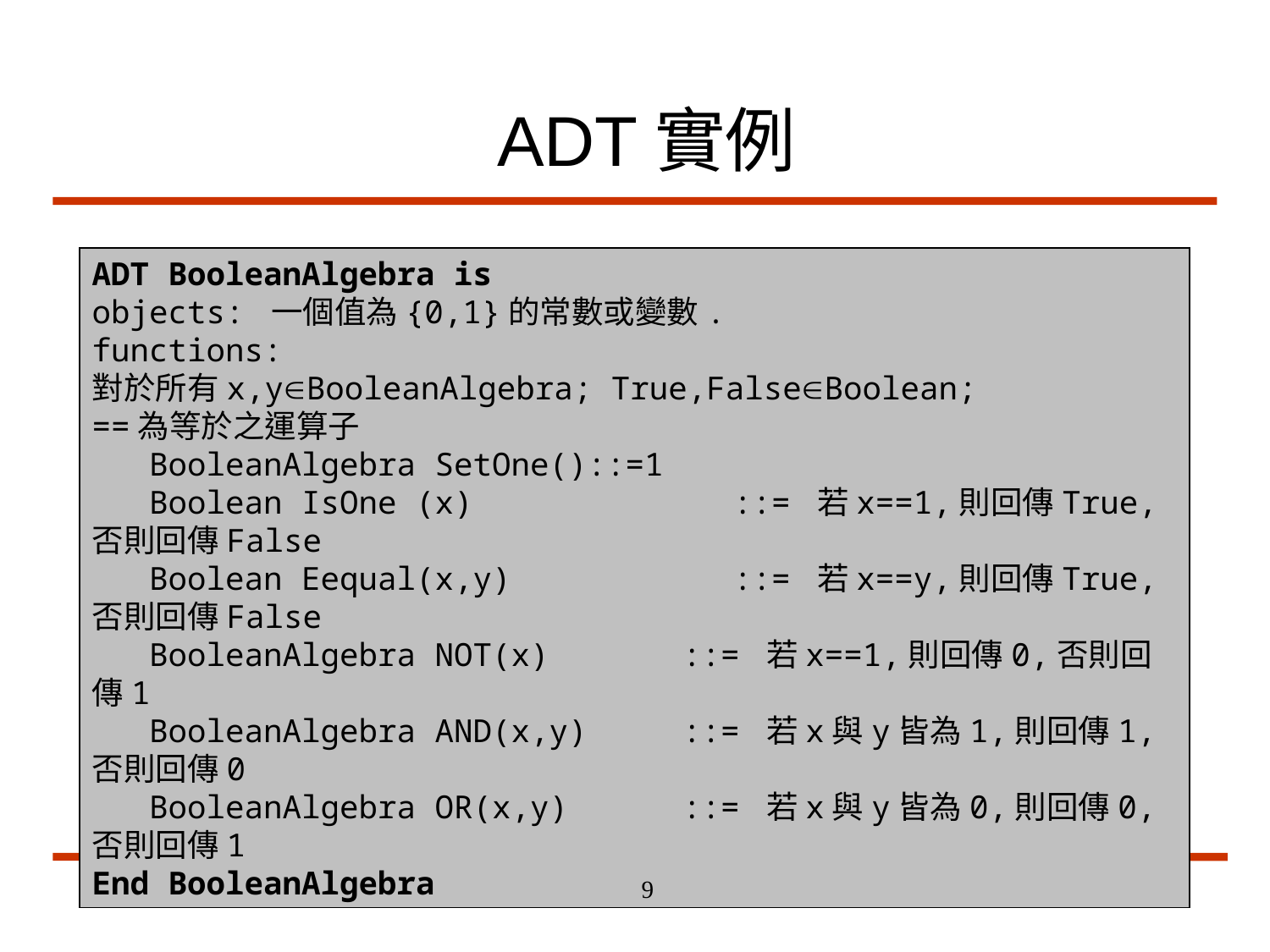

# ADT實例
ADT BooleanAlgebra is
objects: 一個值為{0,1}的常數或變數.
functions:
對於所有x,y∈BooleanAlgebra; True,False∈Boolean;
==為等於之運算子
   BooleanAlgebra SetOne()::=1
   Boolean IsOne (x)	       ::= 若x==1,則回傳True,否則回傳False
   Boolean Eequal(x,y)	       ::= 若x==y,則回傳True,否則回傳False
   BooleanAlgebra NOT(x)       ::= 若x==1,則回傳0,否則回傳1
   BooleanAlgebra AND(x,y)     ::= 若x與y皆為1,則回傳1,否則回傳0
   BooleanAlgebra OR(x,y)      ::= 若x與y皆為0,則回傳0,否則回傳1
End BooleanAlgebra
9